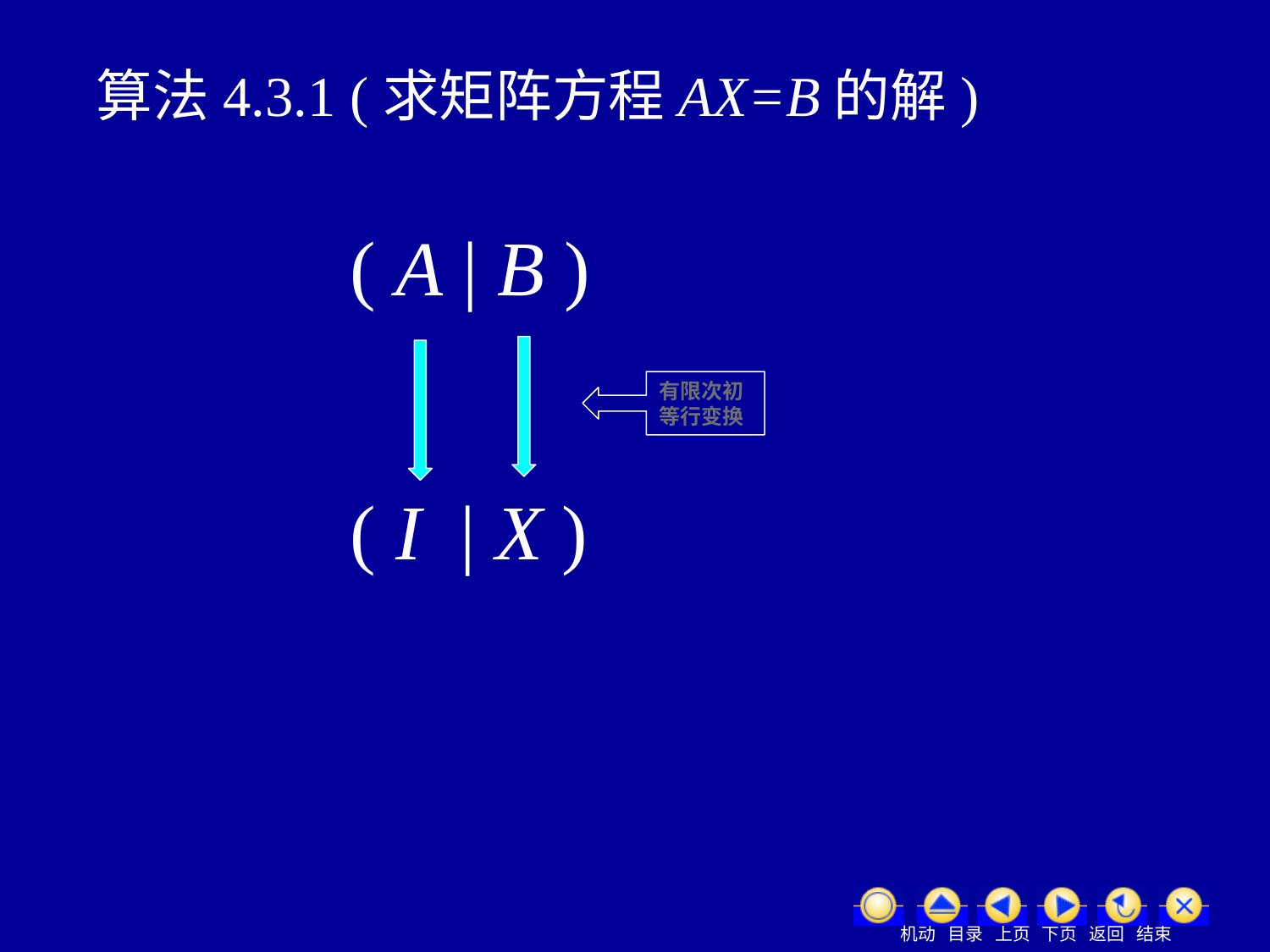

算法4.3.1 (求矩阵方程AX=B的解)
( A | B )

( I  | X )

有限次初等行变换